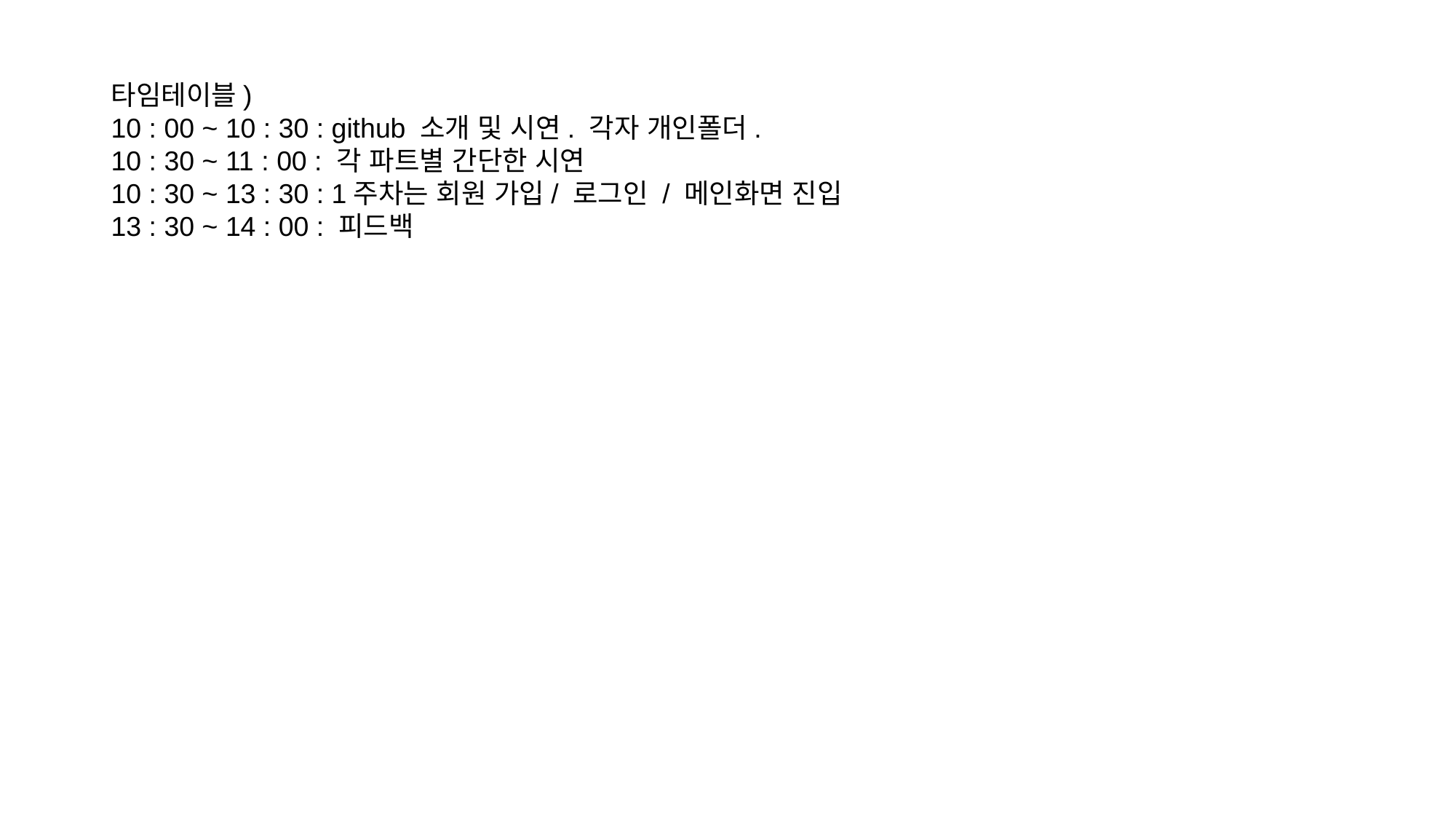

타임테이블)
10 : 00 ~ 10 : 30 : github 소개 및 시연. 각자 개인폴더.
10 : 30 ~ 11 : 00 : 각 파트별 간단한 시연
10 : 30 ~ 13 : 30 : 1주차는 회원 가입/ 로그인 / 메인화면 진입
13 : 30 ~ 14 : 00 : 피드백